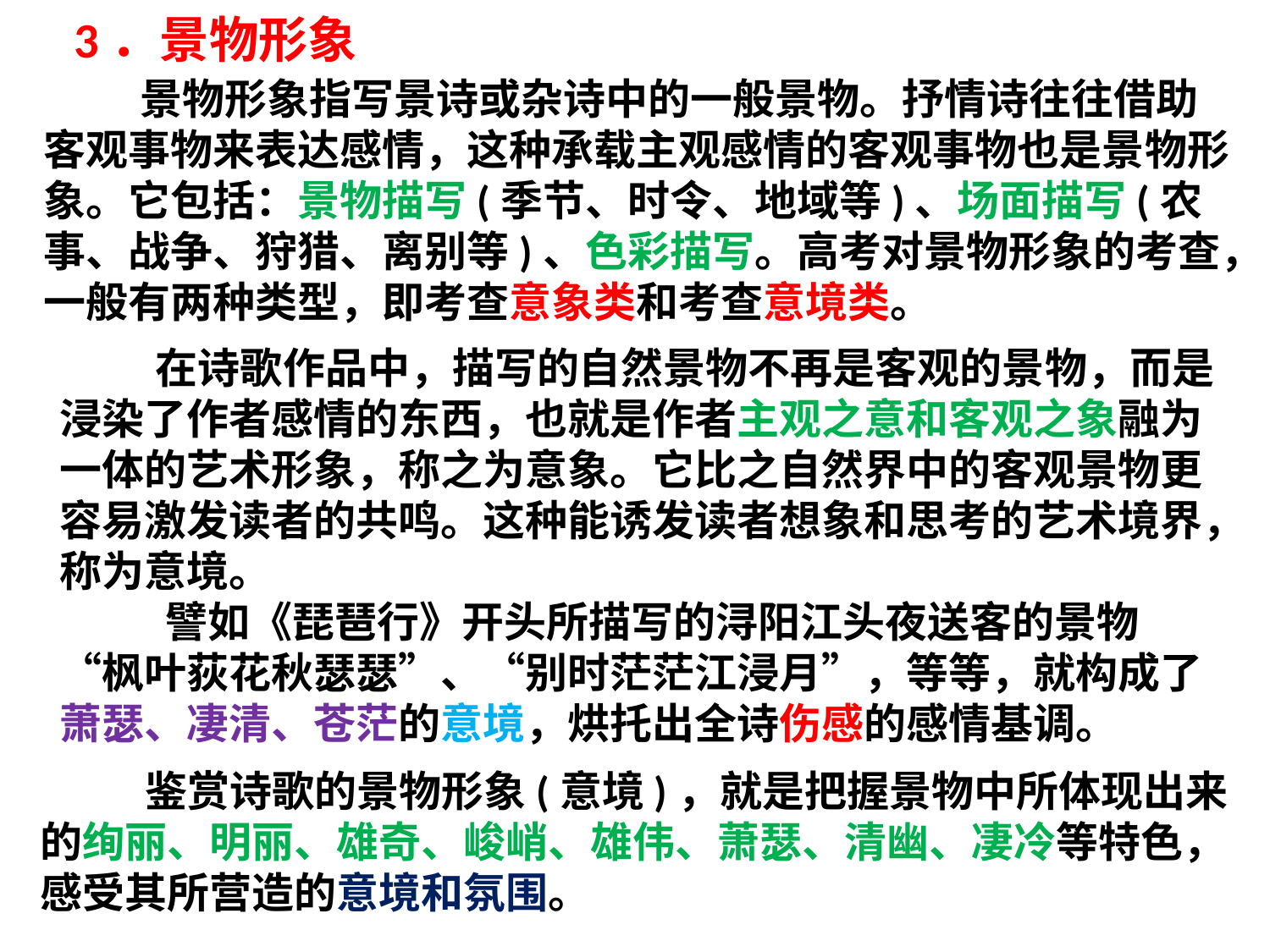

3．景物形象
         景物形象指写景诗或杂诗中的一般景物。抒情诗往往借助客观事物来表达感情，这种承载主观感情的客观事物也是景物形象。它包括：景物描写(季节、时令、地域等)、场面描写(农事、战争、狩猎、离别等)、色彩描写。高考对景物形象的考查，一般有两种类型，即考查意象类和考查意境类。
         在诗歌作品中，描写的自然景物不再是客观的景物，而是浸染了作者感情的东西，也就是作者主观之意和客观之象融为一体的艺术形象，称之为意象。它比之自然界中的客观景物更容易激发读者的共鸣。这种能诱发读者想象和思考的艺术境界，称为意境。
          譬如《琵琶行》开头所描写的浔阳江头夜送客的景物“枫叶荻花秋瑟瑟”、“别时茫茫江浸月”，等等，就构成了萧瑟、凄清、苍茫的意境，烘托出全诗伤感的感情基调。
          鉴赏诗歌的景物形象(意境)，就是把握景物中所体现出来的绚丽、明丽、雄奇、峻峭、雄伟、萧瑟、清幽、凄冷等特色，感受其所营造的意境和氛围。